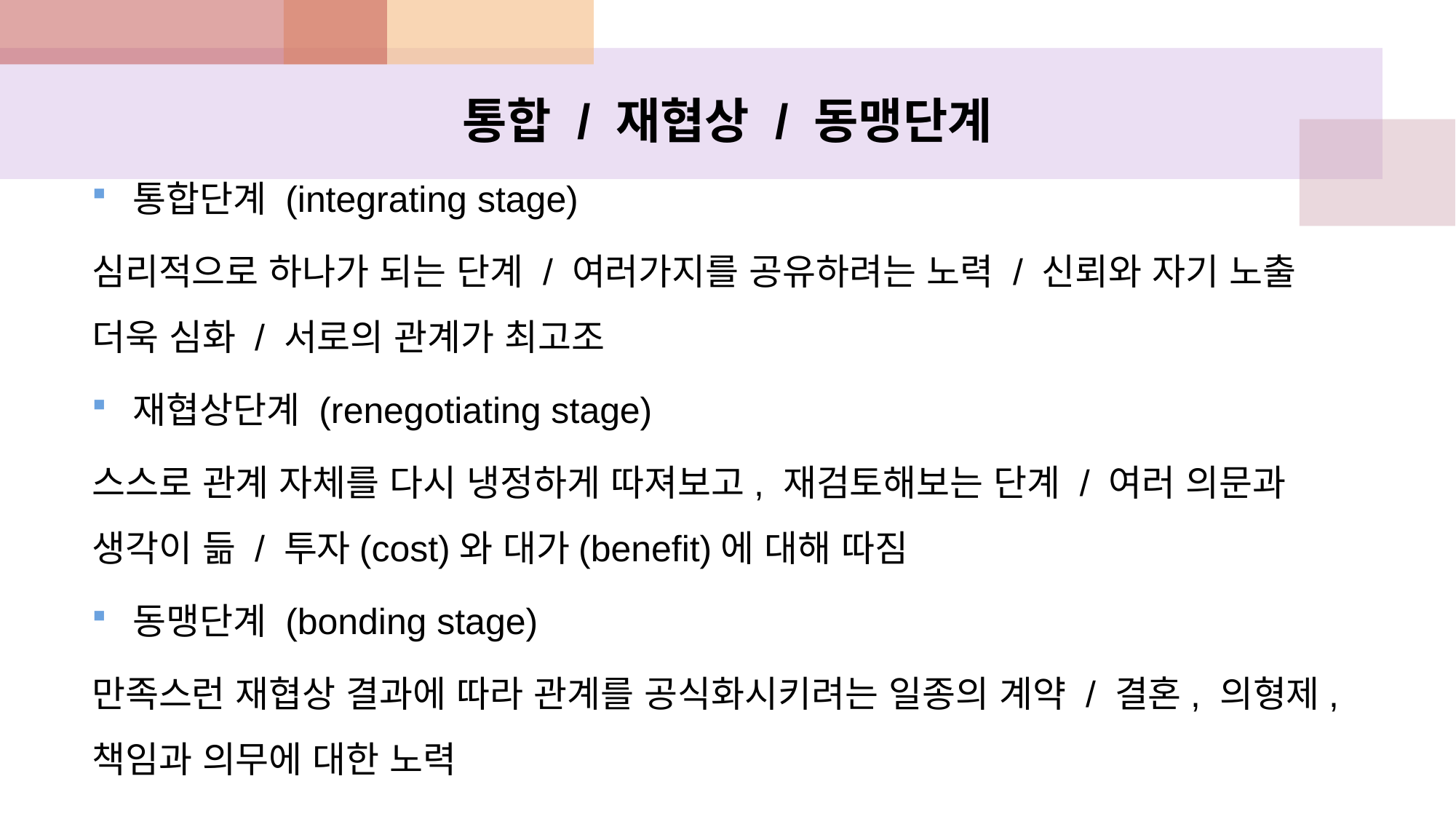

통합 / 재협상 / 동맹단계
통합단계 (integrating stage)
심리적으로 하나가 되는 단계 / 여러가지를 공유하려는 노력 / 신뢰와 자기 노출 더욱 심화 / 서로의 관계가 최고조
재협상단계 (renegotiating stage)
스스로 관계 자체를 다시 냉정하게 따져보고, 재검토해보는 단계 / 여러 의문과 생각이 듦 / 투자(cost)와 대가(benefit)에 대해 따짐
동맹단계 (bonding stage)
만족스런 재협상 결과에 따라 관계를 공식화시키려는 일종의 계약 / 결혼, 의형제, 책임과 의무에 대한 노력